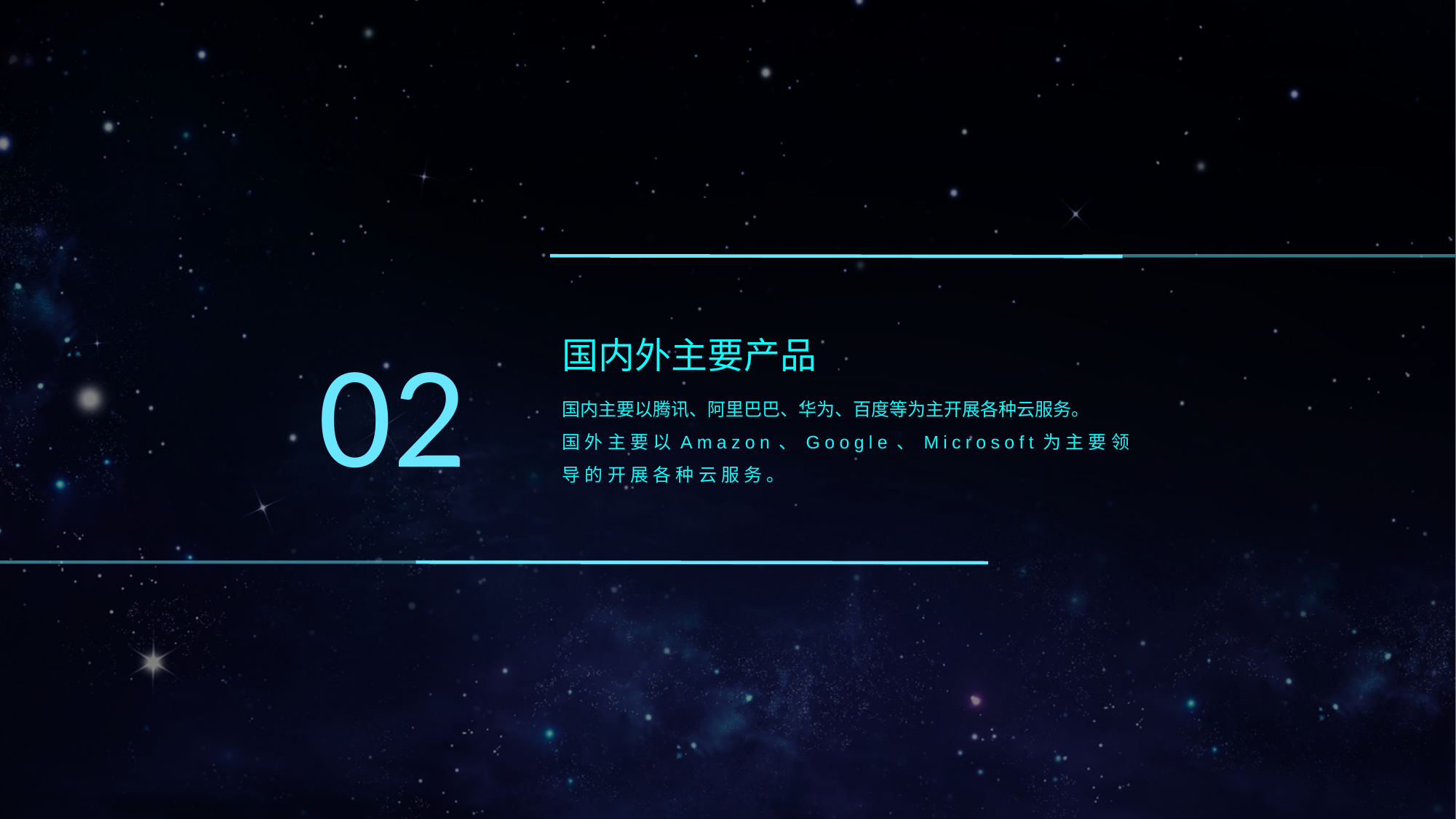

02
国内外主要产品
国内主要以腾讯、阿里巴巴、华为、百度等为主开展各种云服务。
国外主要以Amazon、Google、Microsoft为主要领导的开展各种云服务。